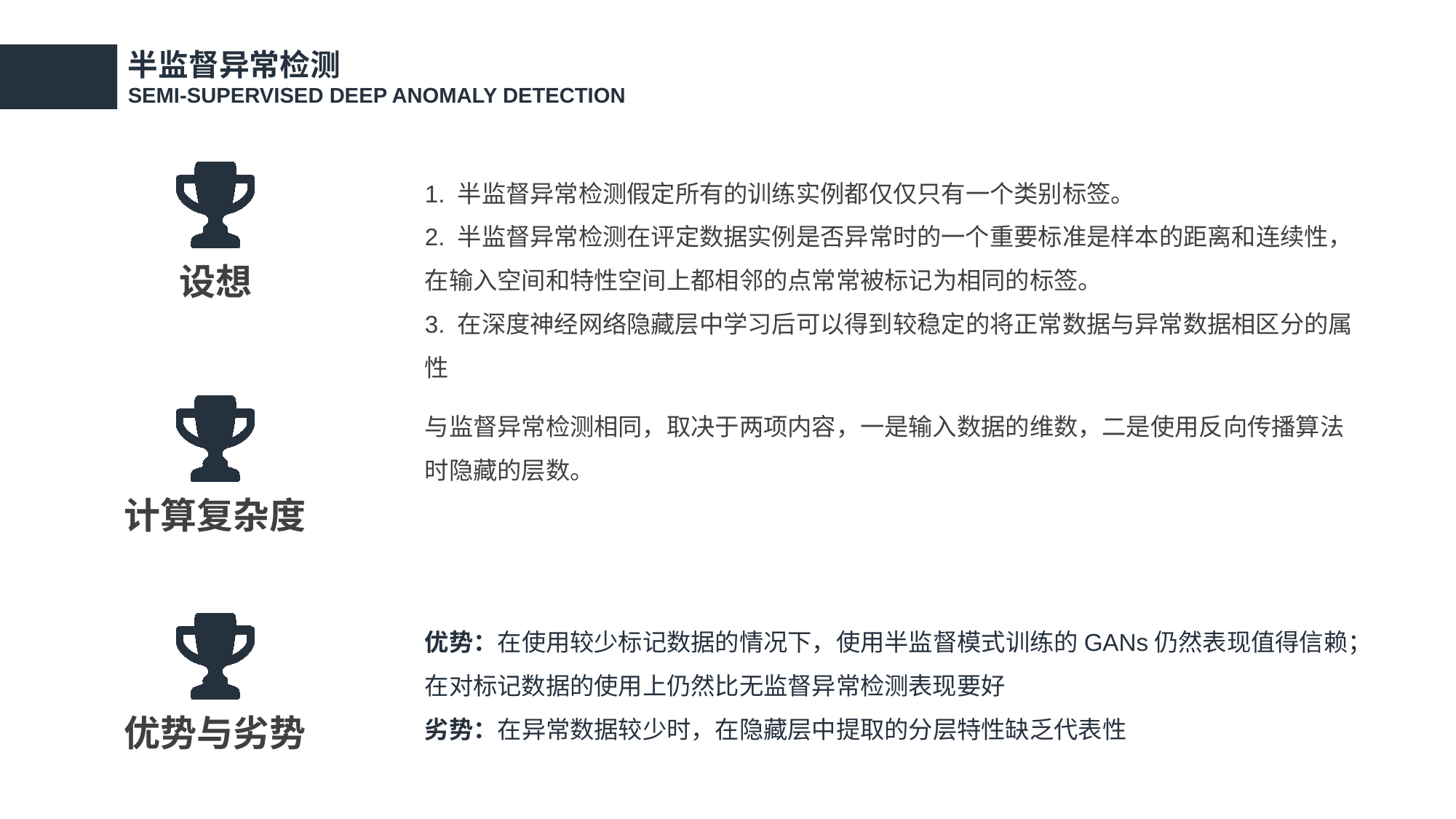

半监督异常检测
SEMI-SUPERVISED DEEP ANOMALY DETECTION

1. 半监督异常检测假定所有的训练实例都仅仅只有一个类别标签。
2. 半监督异常检测在评定数据实例是否异常时的一个重要标准是样本的距离和连续性，在输入空间和特性空间上都相邻的点常常被标记为相同的标签。
3. 在深度神经网络隐藏层中学习后可以得到较稳定的将正常数据与异常数据相区分的属性

设想
与监督异常检测相同，取决于两项内容，一是输入数据的维数，二是使用反向传播算法时隐藏的层数。

计算复杂度
优势：在使用较少标记数据的情况下，使用半监督模式训练的GANs仍然表现值得信赖；在对标记数据的使用上仍然比无监督异常检测表现要好
劣势：在异常数据较少时，在隐藏层中提取的分层特性缺乏代表性

优势与劣势